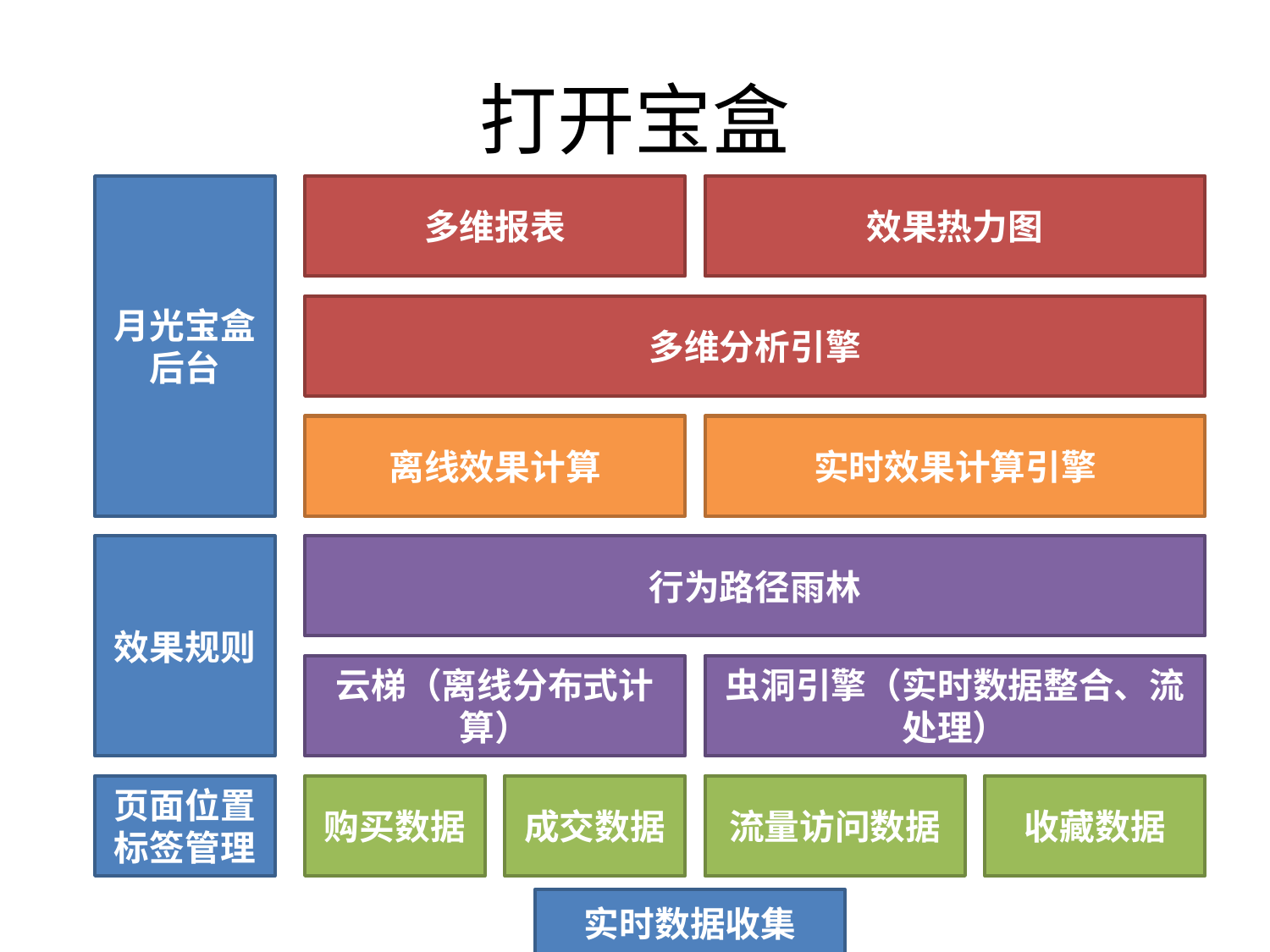

# 打开宝盒
月光宝盒后台
多维报表
效果热力图
多维分析引擎
离线效果计算
实时效果计算引擎
效果规则
行为路径雨林
云梯（离线分布式计算）
虫洞引擎（实时数据整合、流处理）
页面位置标签管理
购买数据
成交数据
流量访问数据
收藏数据
实时数据收集